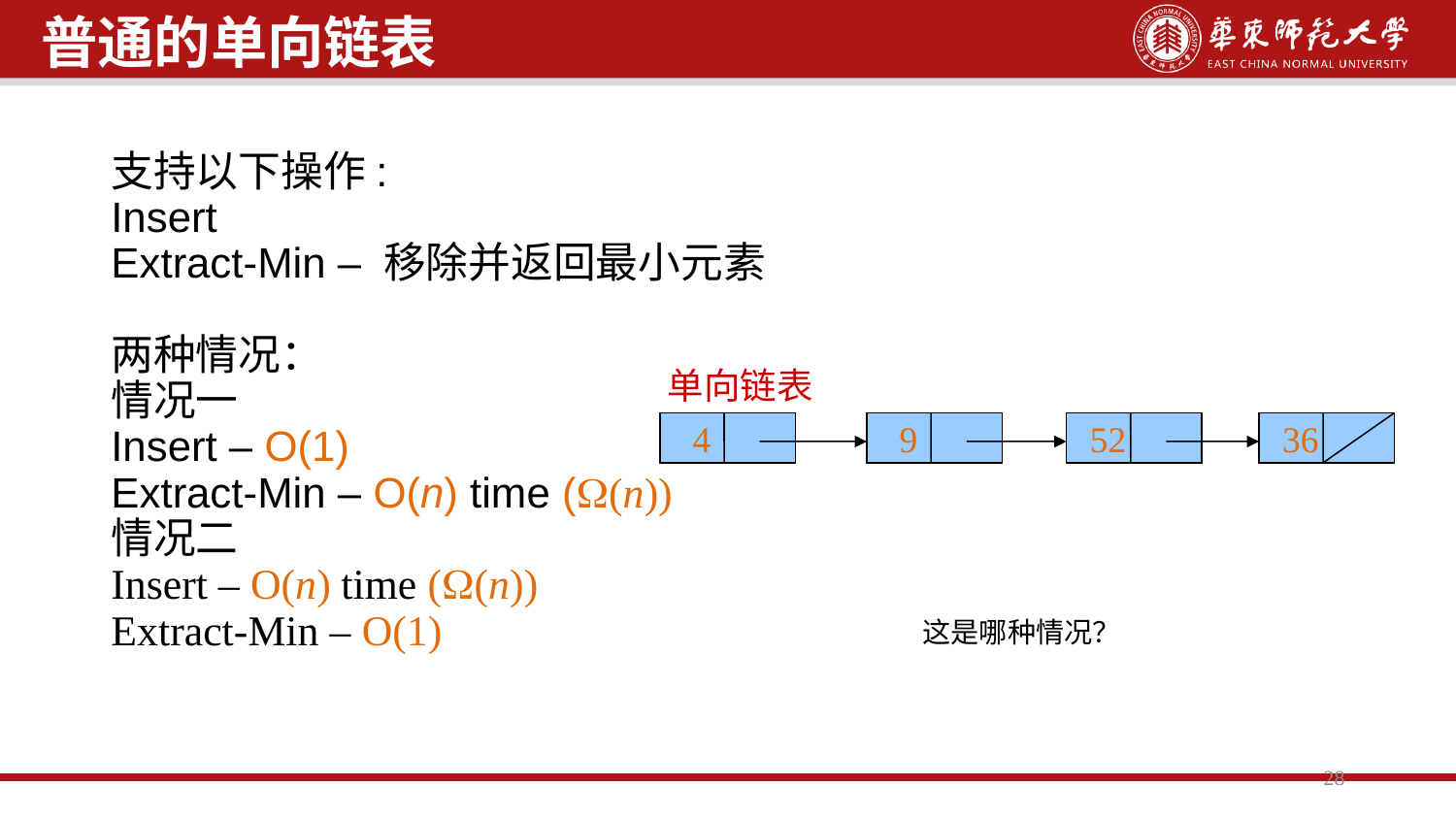

28
普通的单向链表
支持以下操作:
Insert
Extract-Min – 移除并返回最小元素

两种情况：
情况一
Insert – O(1)
Extract-Min – O(n) time (Ω(n))
情况二
Insert – O(n) time (Ω(n))
Extract-Min – O(1)
单向链表
  4

  9

 52

 36

这是哪种情况？